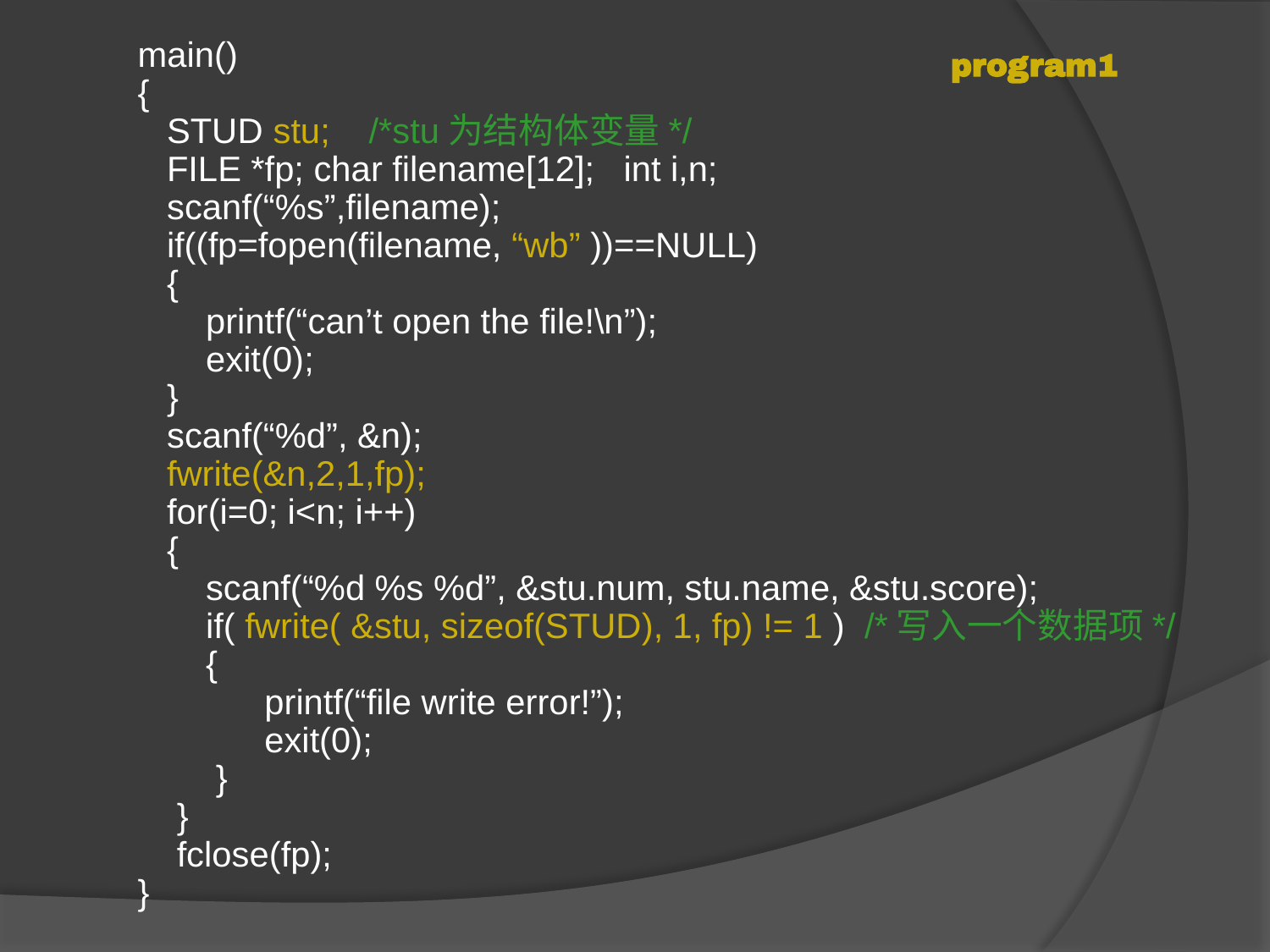

main()
{
   STUD stu;    /*stu为结构体变量*/
   FILE *fp; char filename[12];   int i,n;
   scanf(“%s”,filename);
   if((fp=fopen(filename, “wb” ))==NULL)
   {
       printf(“can’t open the file!\n”);
       exit(0);
   }
   scanf(“%d”, &n);
   fwrite(&n,2,1,fp);
   for(i=0; i<n; i++)
   {
       scanf(“%d %s %d”, &stu.num, stu.name, &stu.score);
       if( fwrite( &stu, sizeof(STUD), 1, fp) != 1 )  /*写入一个数据项*/
       {
             printf(“file write error!”);
             exit(0);
        }
    }
    fclose(fp);
}
program1